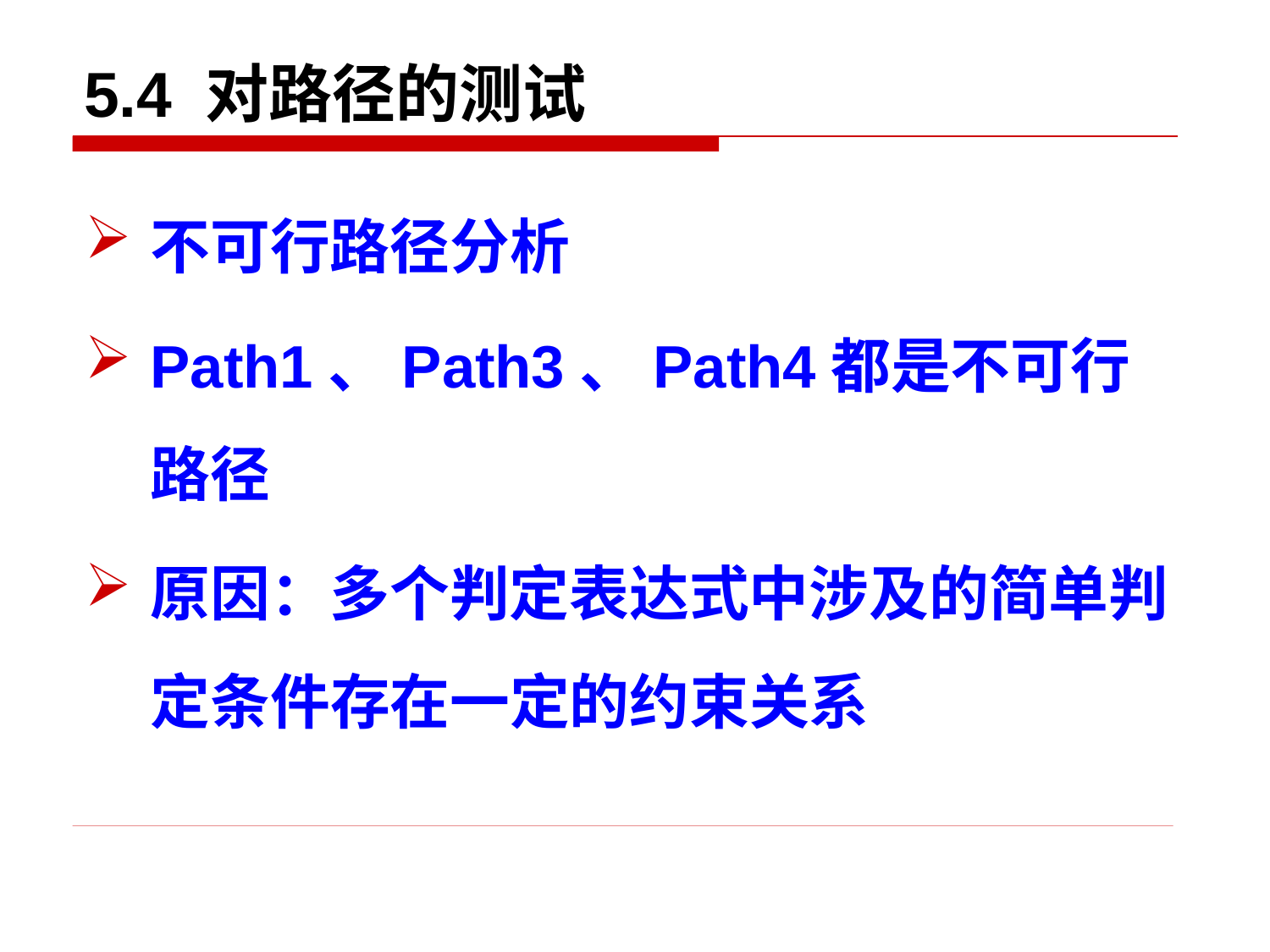

# 5.4 对路径的测试
不可行路径分析
Path1、Path3、Path4都是不可行路径
原因：多个判定表达式中涉及的简单判定条件存在一定的约束关系